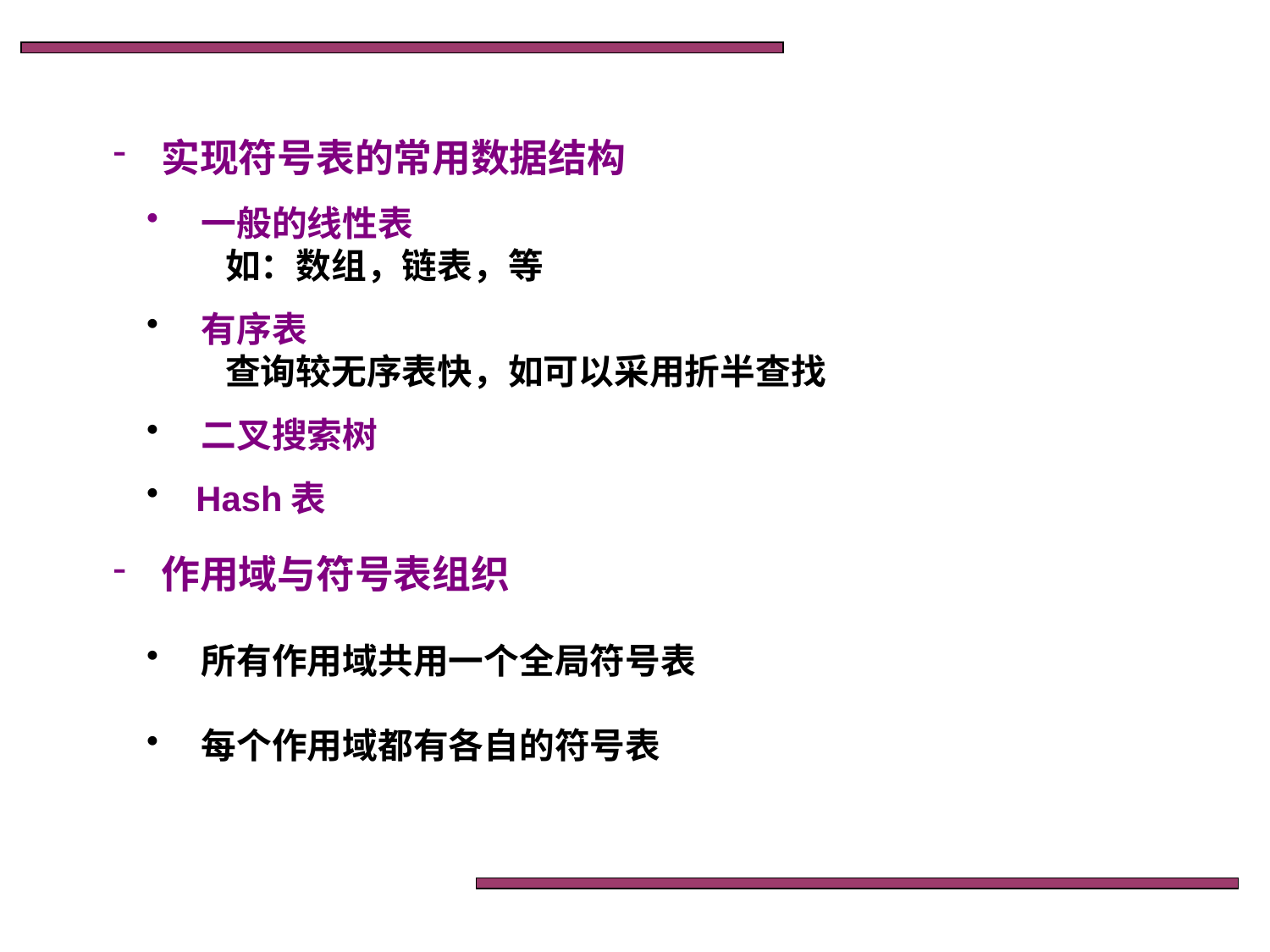

实现符号表的常用数据结构

  一般的线性表
     如：数组，链表，等
  有序表
     查询较无序表快，如可以采用折半查找
  二叉搜索树
  Hash表
 作用域与符号表组织

  所有作用域共用一个全局符号表

  每个作用域都有各自的符号表

7